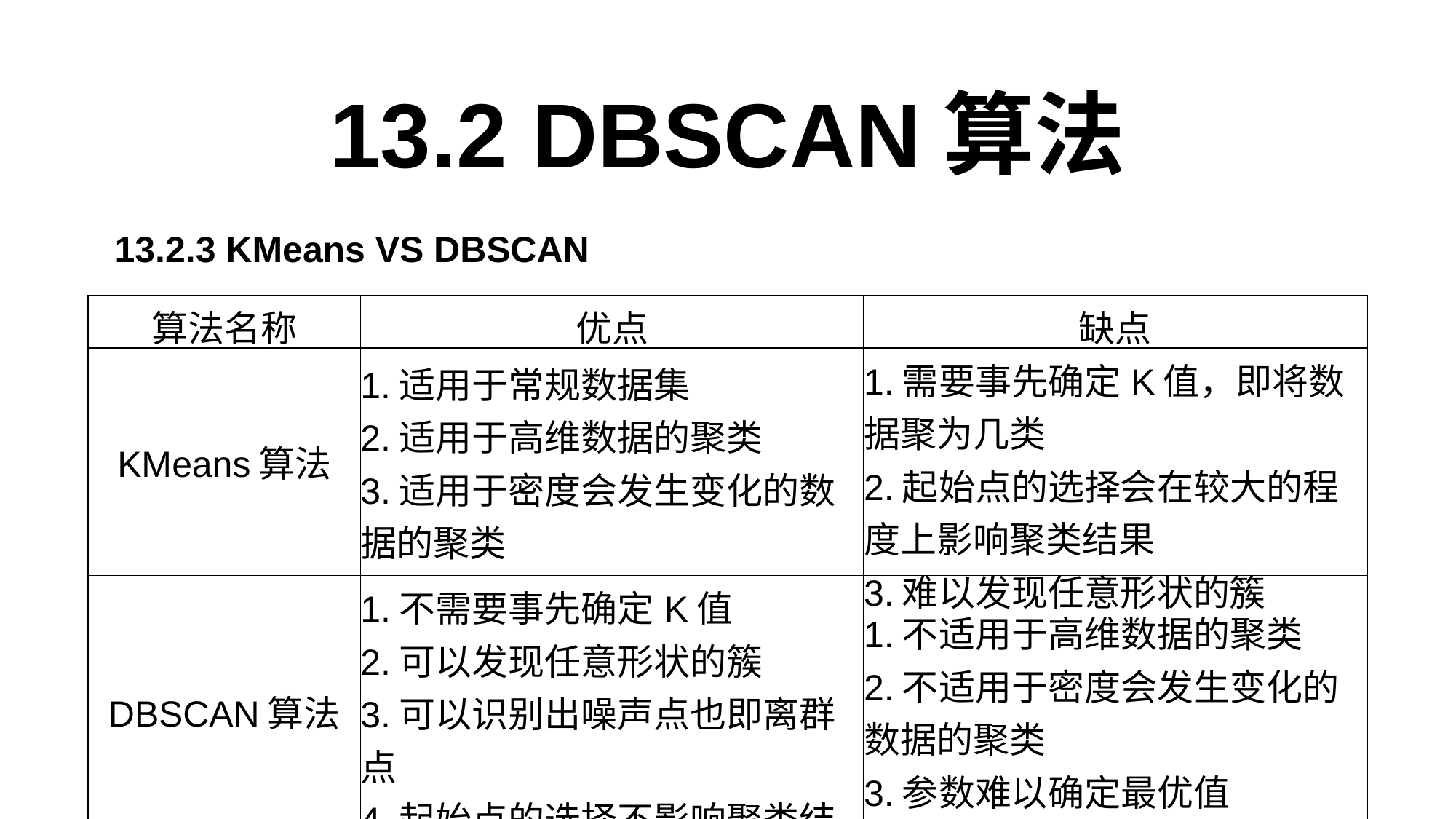

13.2 DBSCAN算法
13.2.3 KMeans VS DBSCAN
| 算法名称 | 优点 | 缺点 |
| --- | --- | --- |
| KMeans算法 | 1.适用于常规数据集 2.适用于高维数据的聚类 3.适用于密度会发生变化的数据的聚类 | 1.需要事先确定K值，即将数据聚为几类 2.起始点的选择会在较大的程度上影响聚类结果 3.难以发现任意形状的簇 |
| DBSCAN算法 | 1.不需要事先确定K值 2.可以发现任意形状的簇 3.可以识别出噪声点也即离群点 4.起始点的选择不影响聚类结果 | 1.不适用于高维数据的聚类 2.不适用于密度会发生变化的数据的聚类 3.参数难以确定最优值 |